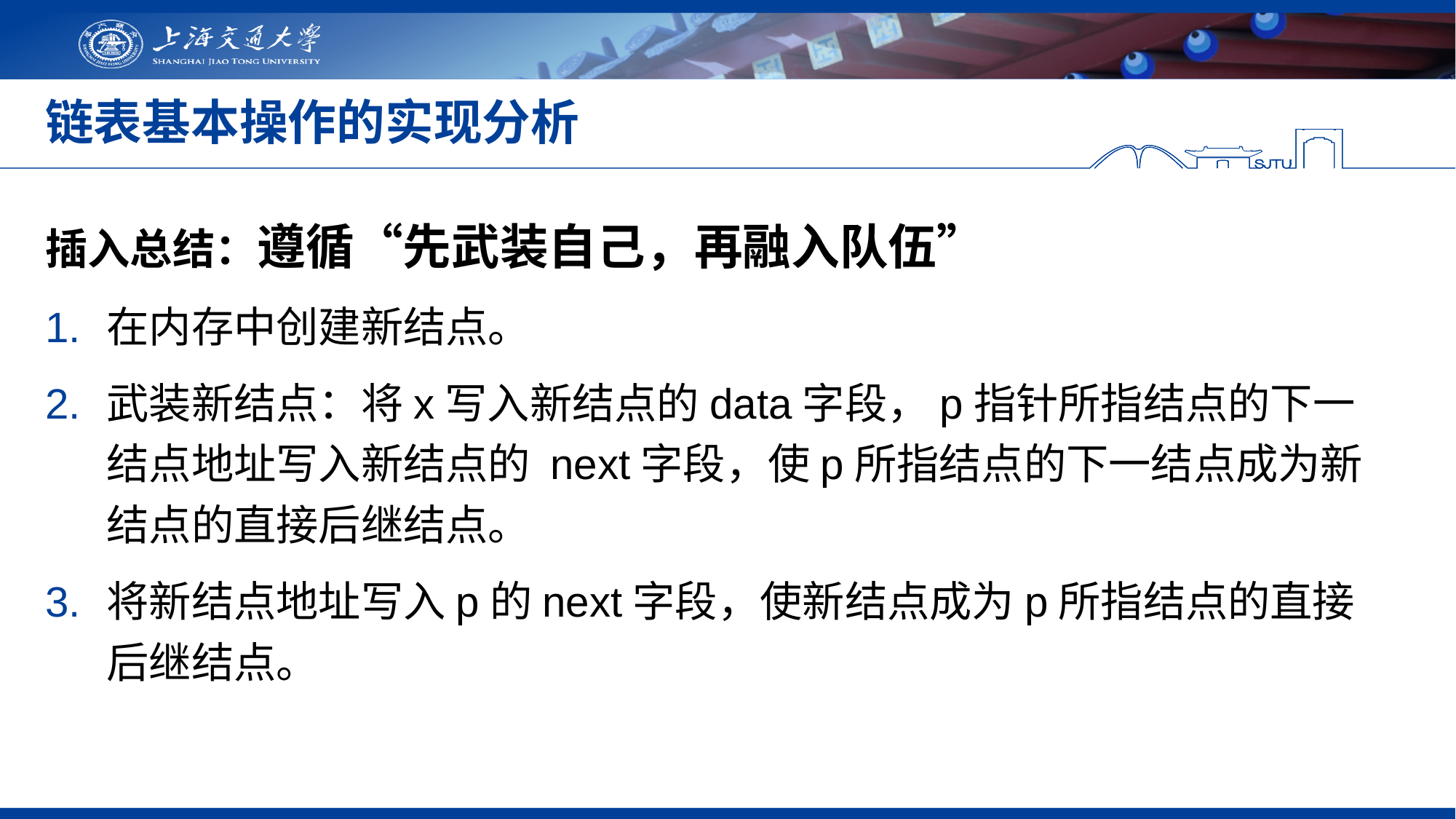

# 链表基本操作的实现分析
插入总结：遵循“先武装自己，再融入队伍”
在内存中创建新结点。
武装新结点：将x写入新结点的data字段，p指针所指结点的下一结点地址写入新结点的 next字段，使p所指结点的下一结点成为新结点的直接后继结点。
将新结点地址写入p的next字段，使新结点成为p所指结点的直接后继结点。